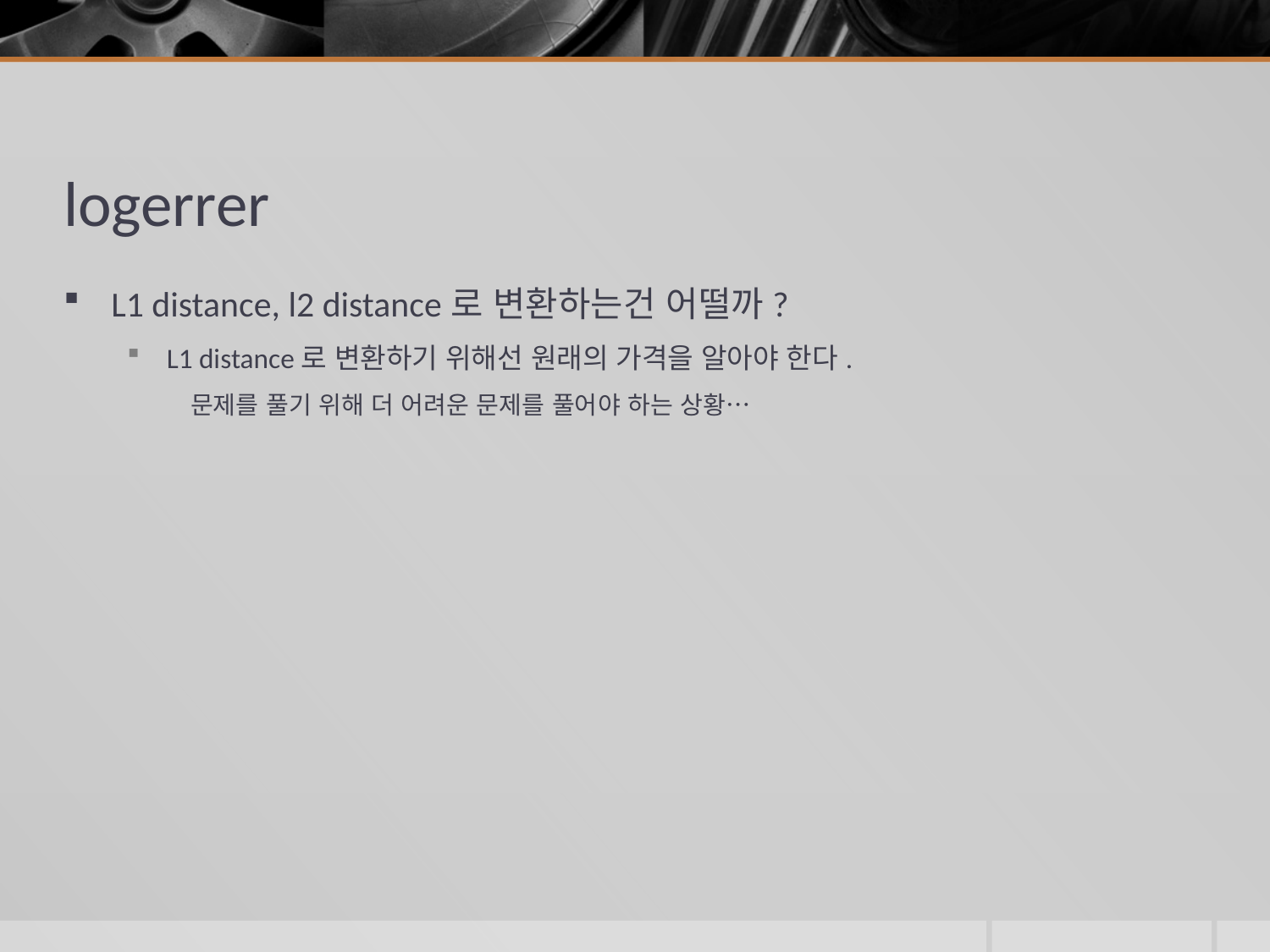

# logerrer
L1 distance, l2 distance로 변환하는건 어떨까?
L1 distance로 변환하기 위해선 원래의 가격을 알아야 한다.
문제를 풀기 위해 더 어려운 문제를 풀어야 하는 상황…